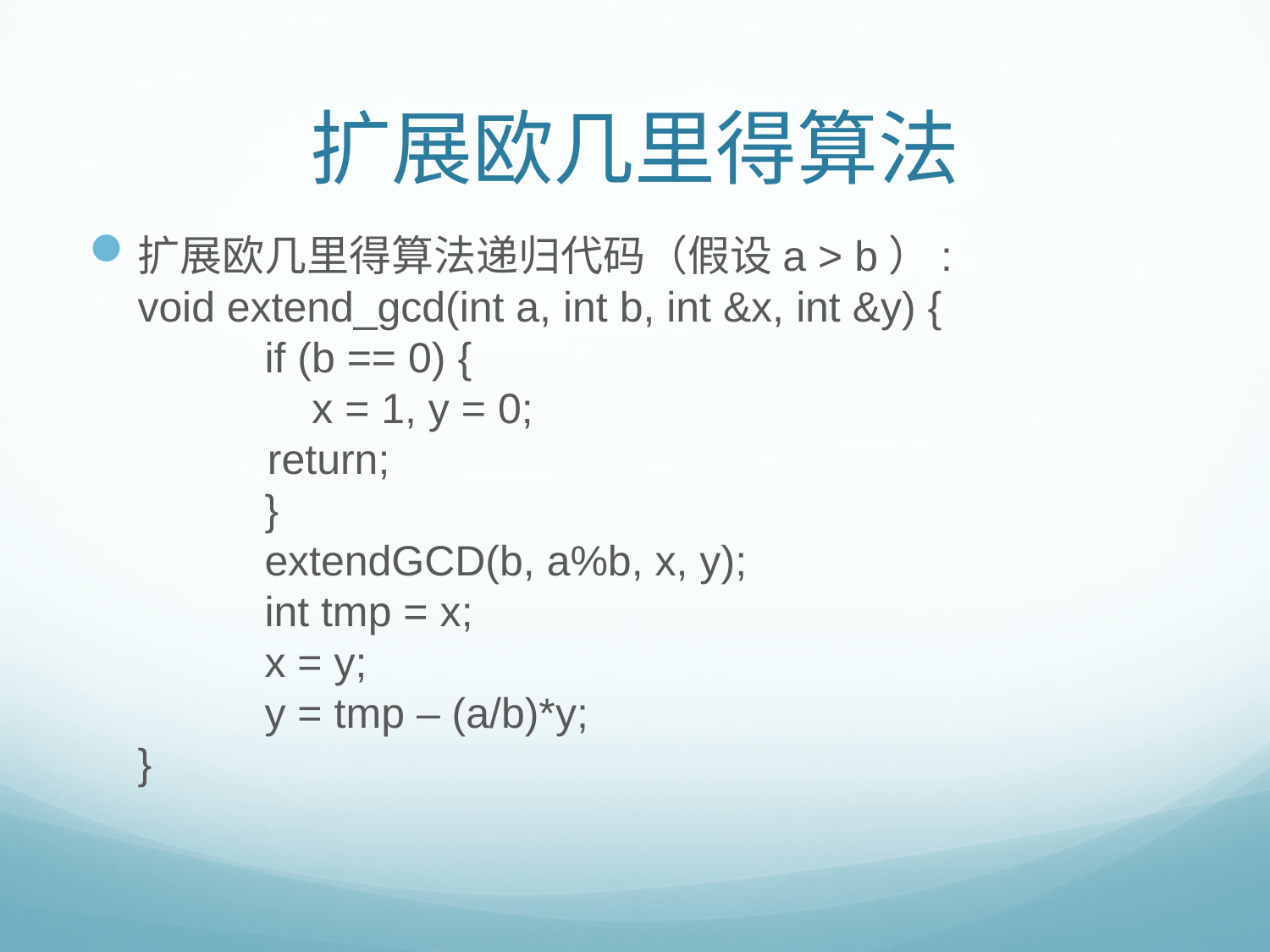

# 扩展欧几里得算法
扩展欧几里得算法递归代码（假设a > b）:
void extend_gcd(int a, int b, int &x, int &y) {
	if (b == 0) {
	    x = 1, y = 0;
           return;
	}
	extendGCD(b, a%b, x, y);
	int tmp = x;
	x = y;
	y = tmp – (a/b)*y;
}